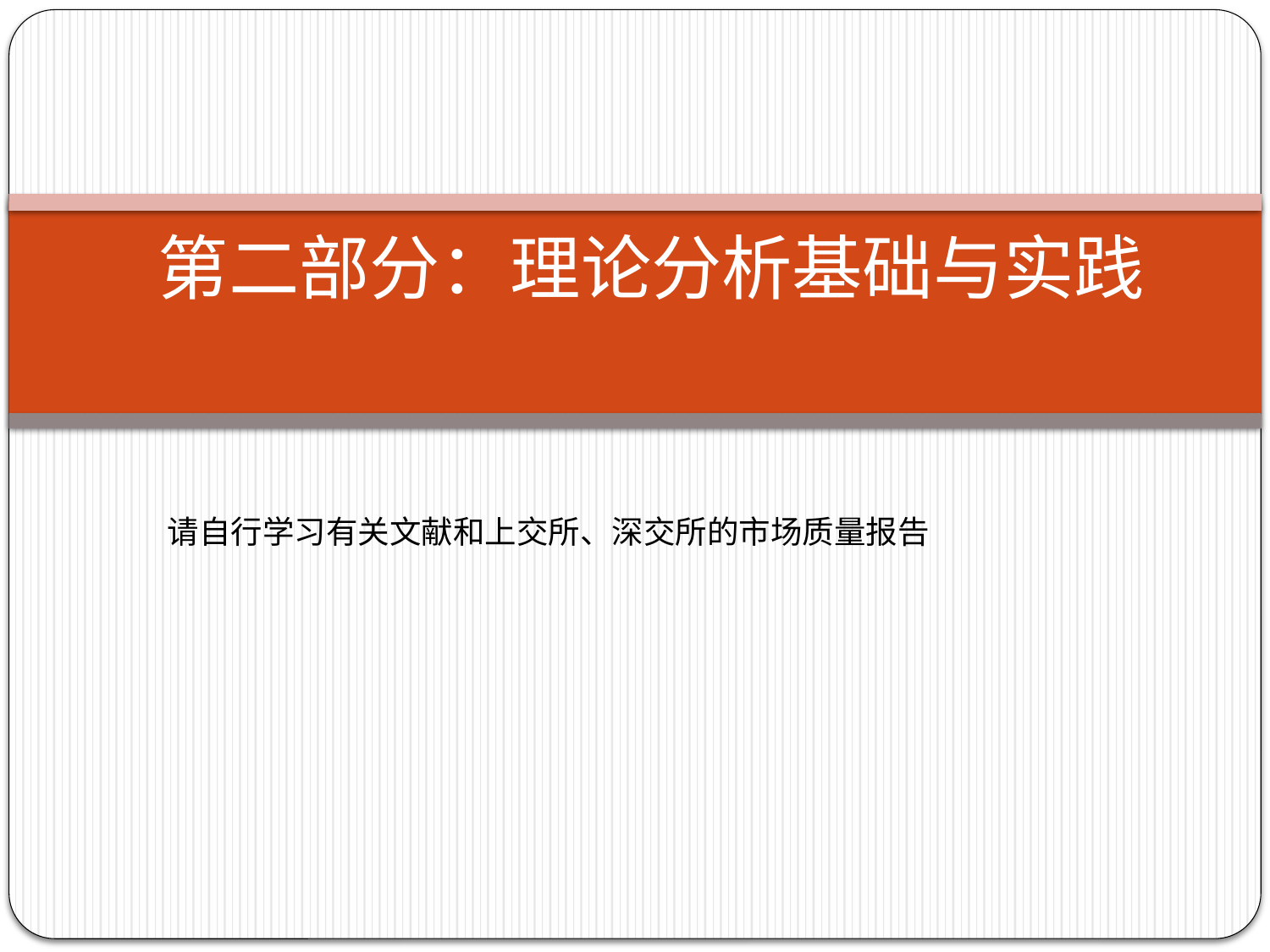

# 第二部分：理论分析基础与实践
请自行学习有关文献和上交所、深交所的市场质量报告